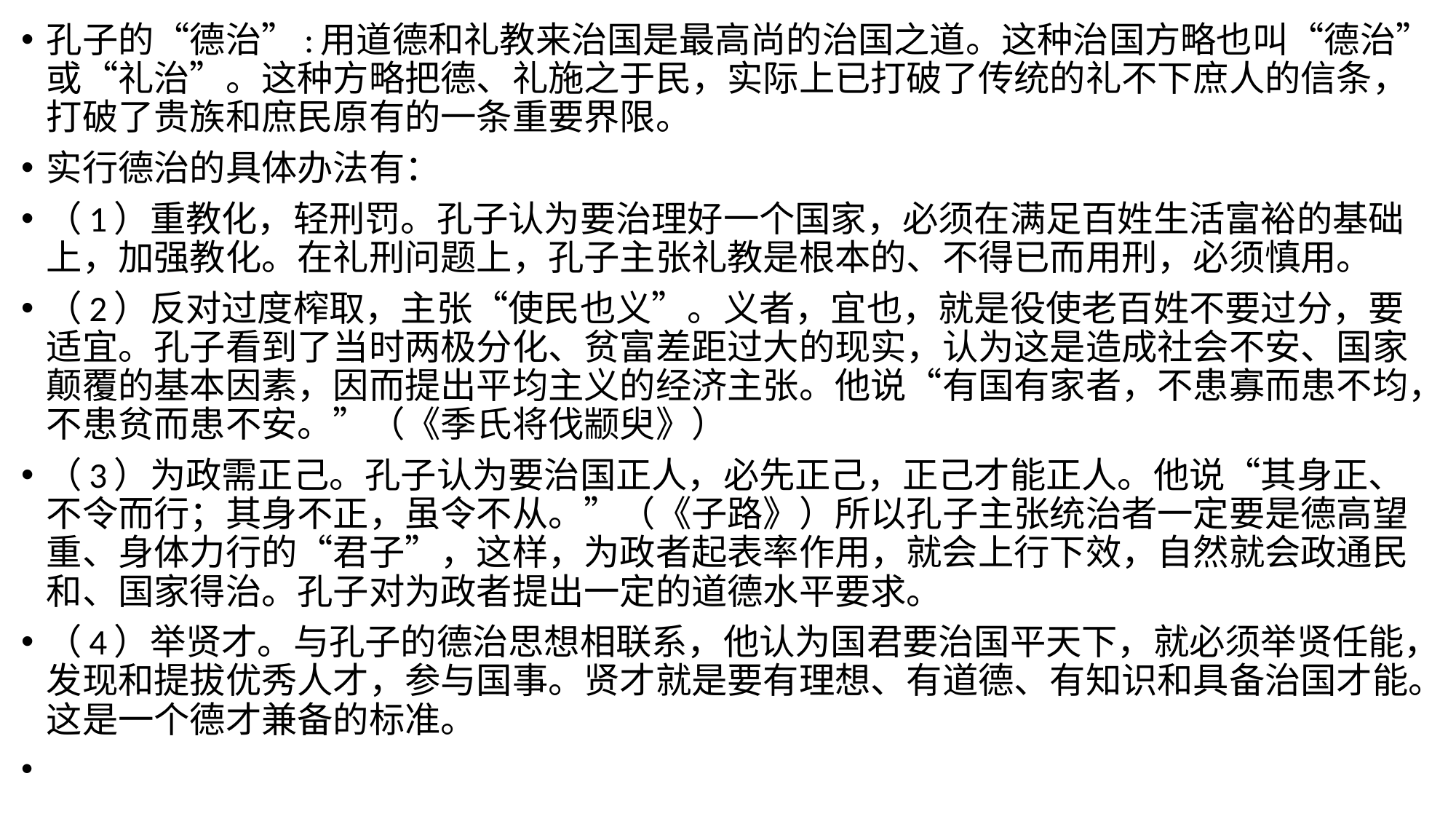

孔子的“德治”:用道德和礼教来治国是最高尚的治国之道。这种治国方略也叫“德治”或“礼治”。这种方略把德、礼施之于民，实际上已打破了传统的礼不下庶人的信条，打破了贵族和庶民原有的一条重要界限。
实行德治的具体办法有：
（1）重教化，轻刑罚。孔子认为要治理好一个国家，必须在满足百姓生活富裕的基础上，加强教化。在礼刑问题上，孔子主张礼教是根本的、不得已而用刑，必须慎用。
（2）反对过度榨取，主张“使民也义”。义者，宜也，就是役使老百姓不要过分，要适宜。孔子看到了当时两极分化、贫富差距过大的现实，认为这是造成社会不安、国家颠覆的基本因素，因而提出平均主义的经济主张。他说“有国有家者，不患寡而患不均，不患贫而患不安。”（《季氏将伐颛臾》）
（3）为政需正己。孔子认为要治国正人，必先正己，正己才能正人。他说“其身正、不令而行；其身不正，虽令不从。”（《子路》）所以孔子主张统治者一定要是德高望重、身体力行的“君子”，这样，为政者起表率作用，就会上行下效，自然就会政通民和、国家得治。孔子对为政者提出一定的道德水平要求。
（4）举贤才。与孔子的德治思想相联系，他认为国君要治国平天下，就必须举贤任能，发现和提拔优秀人才，参与国事。贤才就是要有理想、有道德、有知识和具备治国才能。这是一个德才兼备的标准。